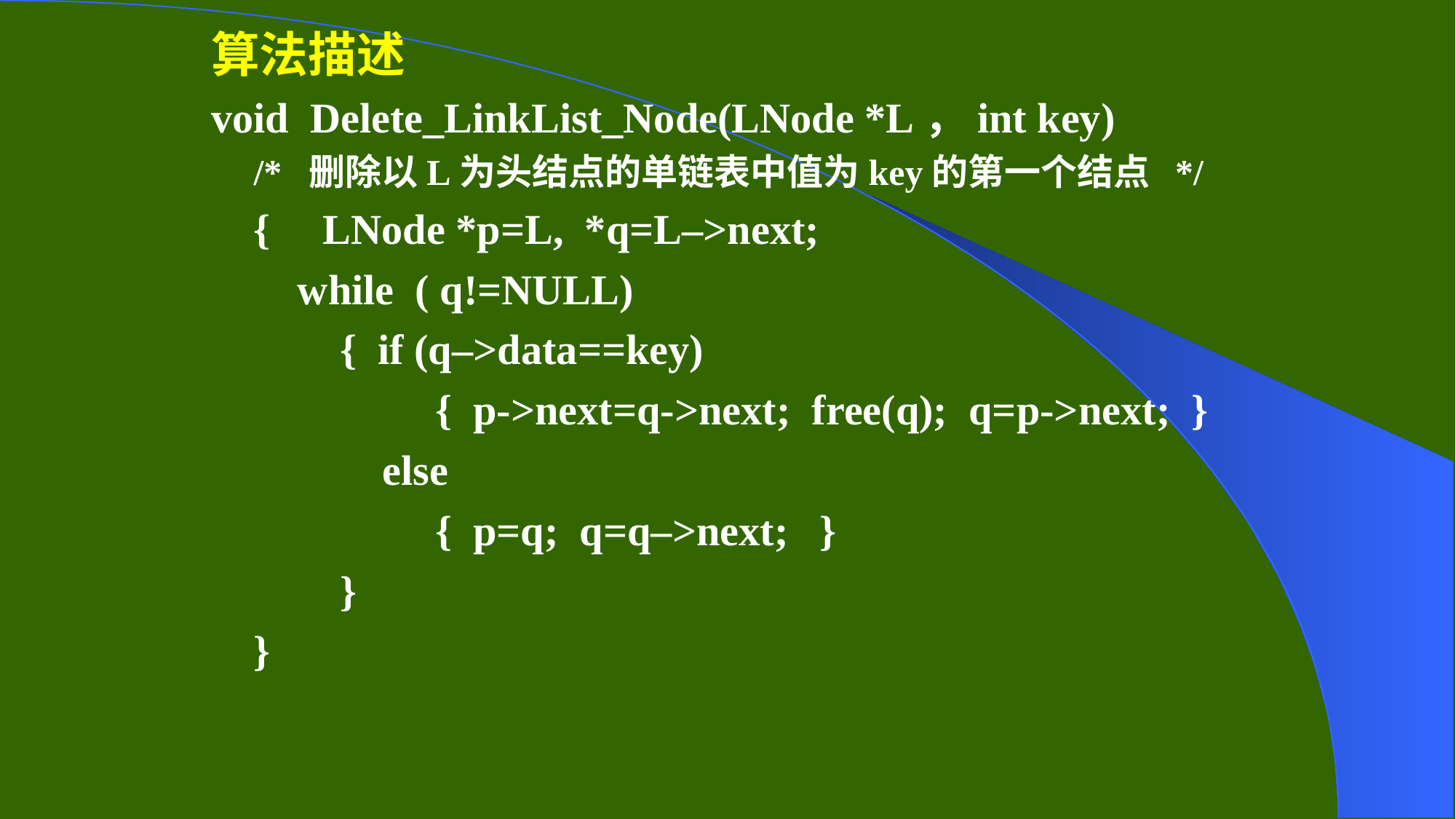

# 算法描述
void  Delete_LinkList_Node(LNode *L，int key)
/*  删除以L为头结点的单链表中值为key的第一个结点  */
{     LNode *p=L,  *q=L–>next;
while  ( q!=NULL)
{  if (q–>data==key)
     {  p->next=q->next;  free(q);  q=p->next;  }
else
     {  p=q;  q=q–>next;   }
}
}